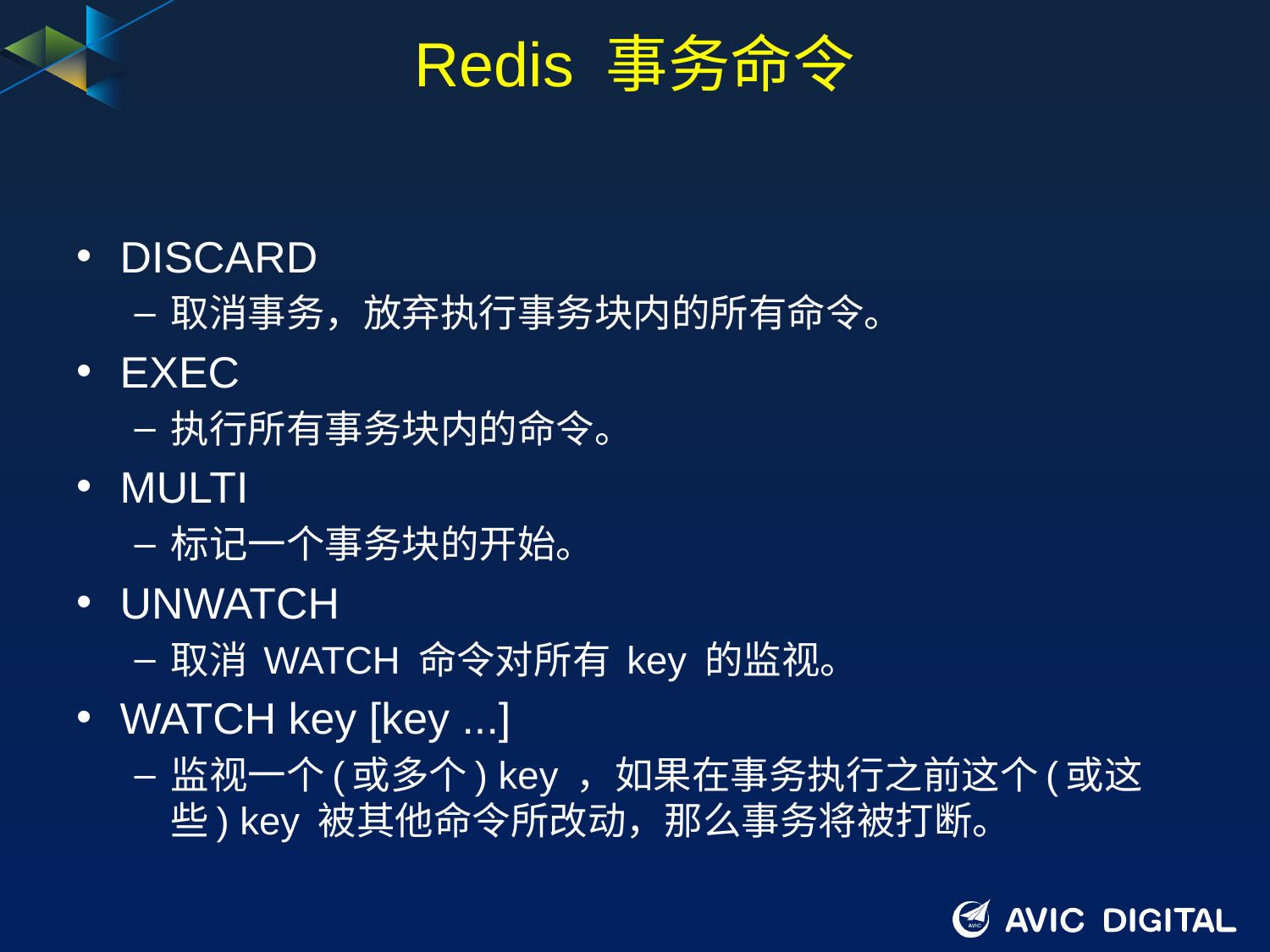

# Redis 事务命令
DISCARD
取消事务，放弃执行事务块内的所有命令。
EXEC
执行所有事务块内的命令。
MULTI
标记一个事务块的开始。
UNWATCH
取消 WATCH 命令对所有 key 的监视。
WATCH key [key ...]
监视一个(或多个) key ，如果在事务执行之前这个(或这些) key 被其他命令所改动，那么事务将被打断。